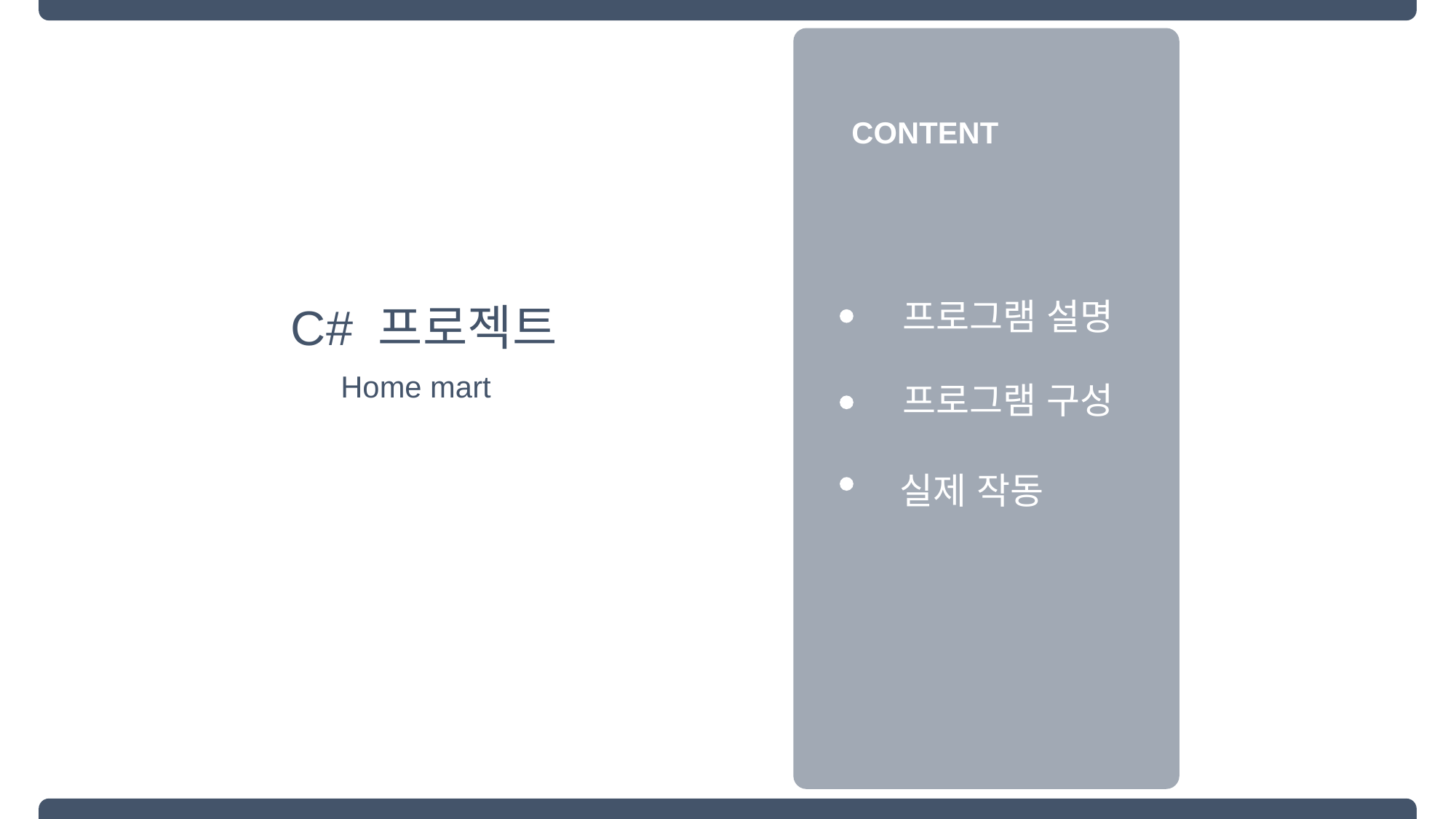

CONTENT
 프로그램 설명
C# 프로젝트

Home mart
 프로그램 구성

 실제 작동